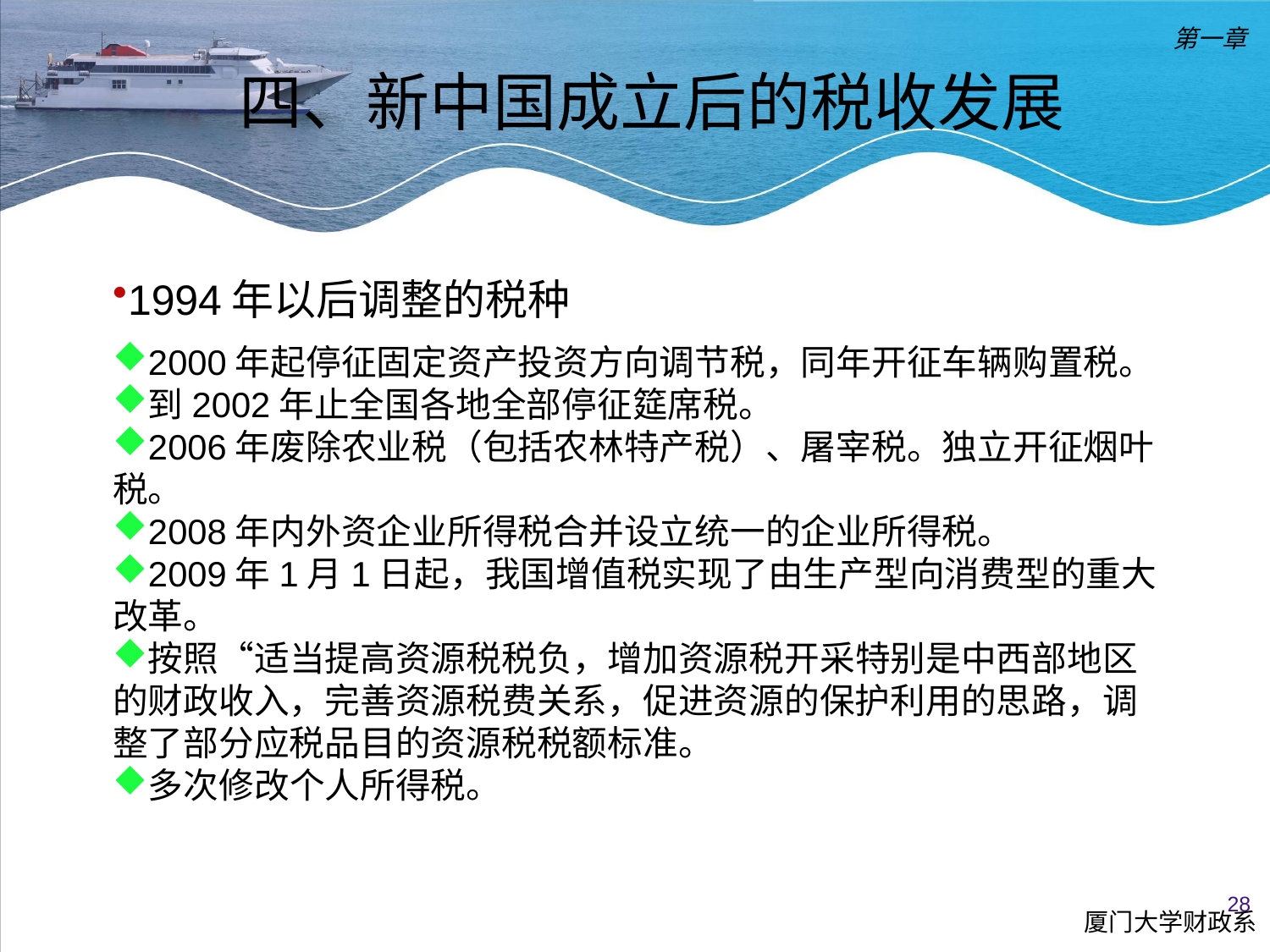

第一章
四、新中国成立后的税收发展
1994年以后调整的税种

2000年起停征固定资产投资方向调节税，同年开征车辆购置税。
到2002年止全国各地全部停征筵席税。
2006年废除农业税（包括农林特产税）、屠宰税。独立开征烟叶税。
2008年内外资企业所得税合并设立统一的企业所得税。
2009年1月1日起，我国增值税实现了由生产型向消费型的重大改革。
按照“适当提高资源税税负，增加资源税开采特别是中西部地区的财政收入，完善资源税费关系，促进资源的保护利用的思路，调整了部分应税品目的资源税税额标准。
多次修改个人所得税。
28
厦门大学财政系